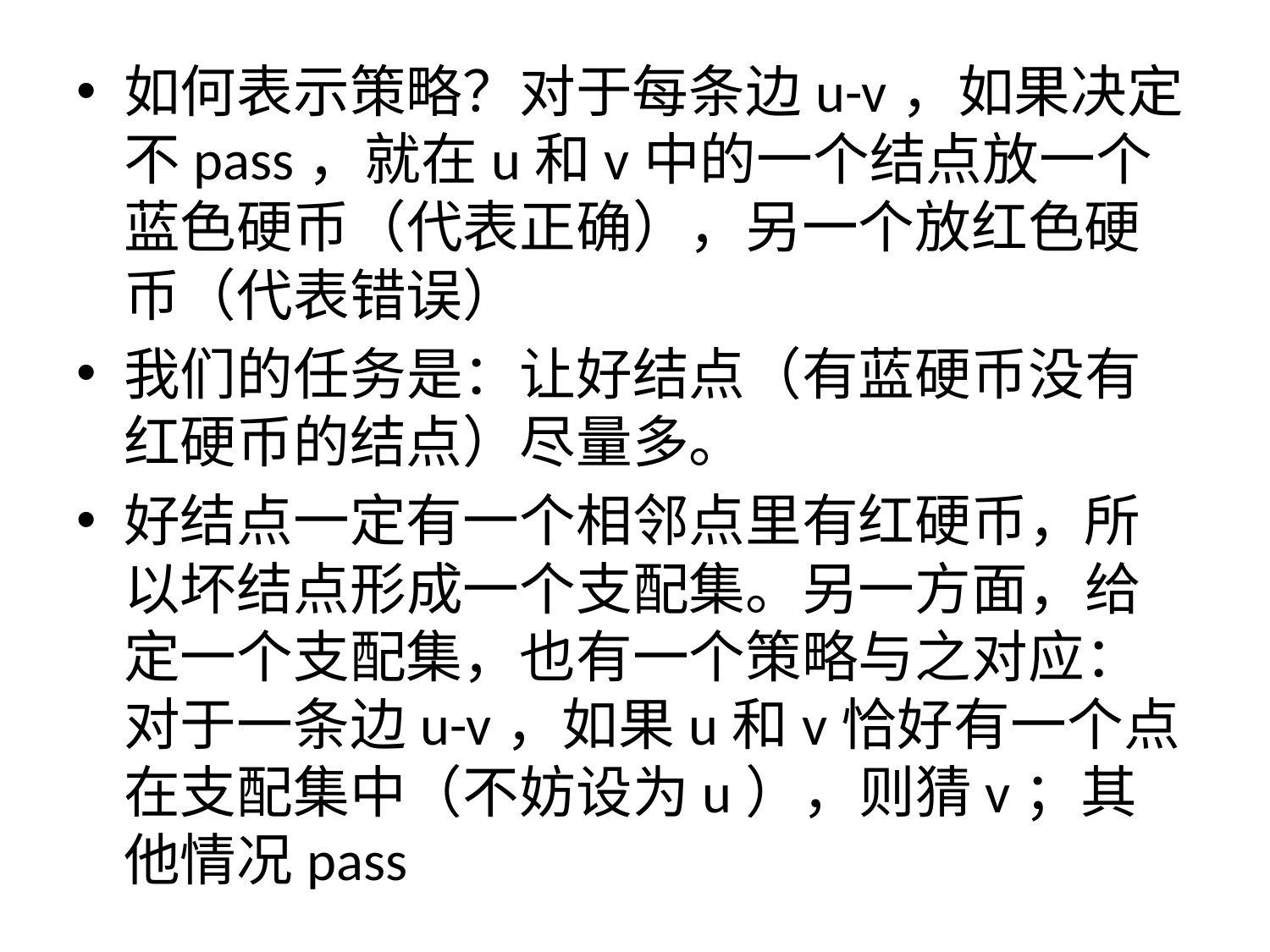

如何表示策略？对于每条边u-v，如果决定不pass，就在u和v中的一个结点放一个蓝色硬币（代表正确），另一个放红色硬币（代表错误）
我们的任务是：让好结点（有蓝硬币没有红硬币的结点）尽量多。
好结点一定有一个相邻点里有红硬币，所以坏结点形成一个支配集。另一方面，给定一个支配集，也有一个策略与之对应：对于一条边u-v，如果u和v恰好有一个点在支配集中（不妨设为u），则猜v；其他情况pass